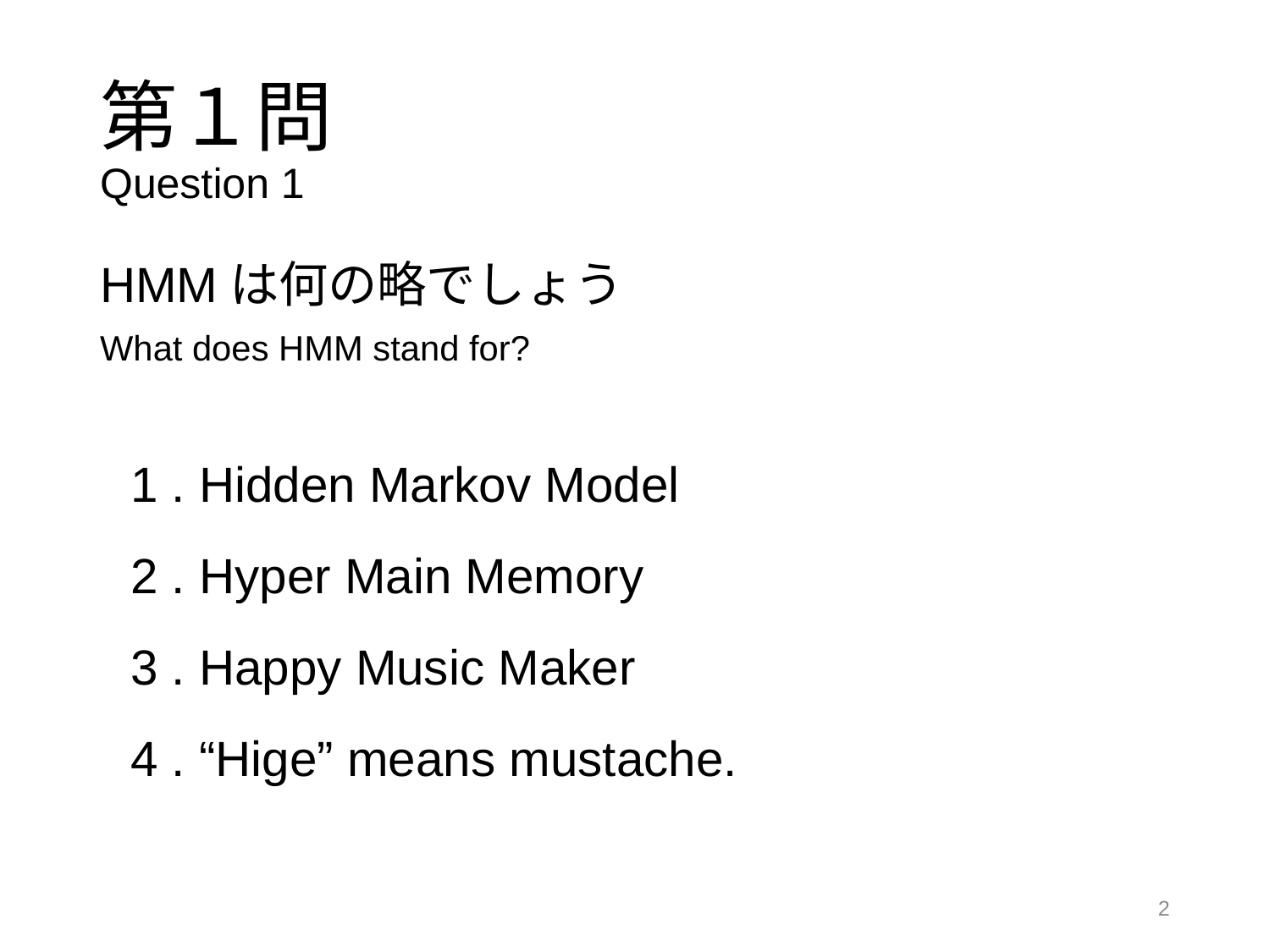

# 第１問 Question 1
HMMは何の略でしょう
What does HMM stand for?

1 . Hidden Markov Model
2 . Hyper Main Memory
3 . Happy Music Maker
4 . “Hige” means mustache.
2